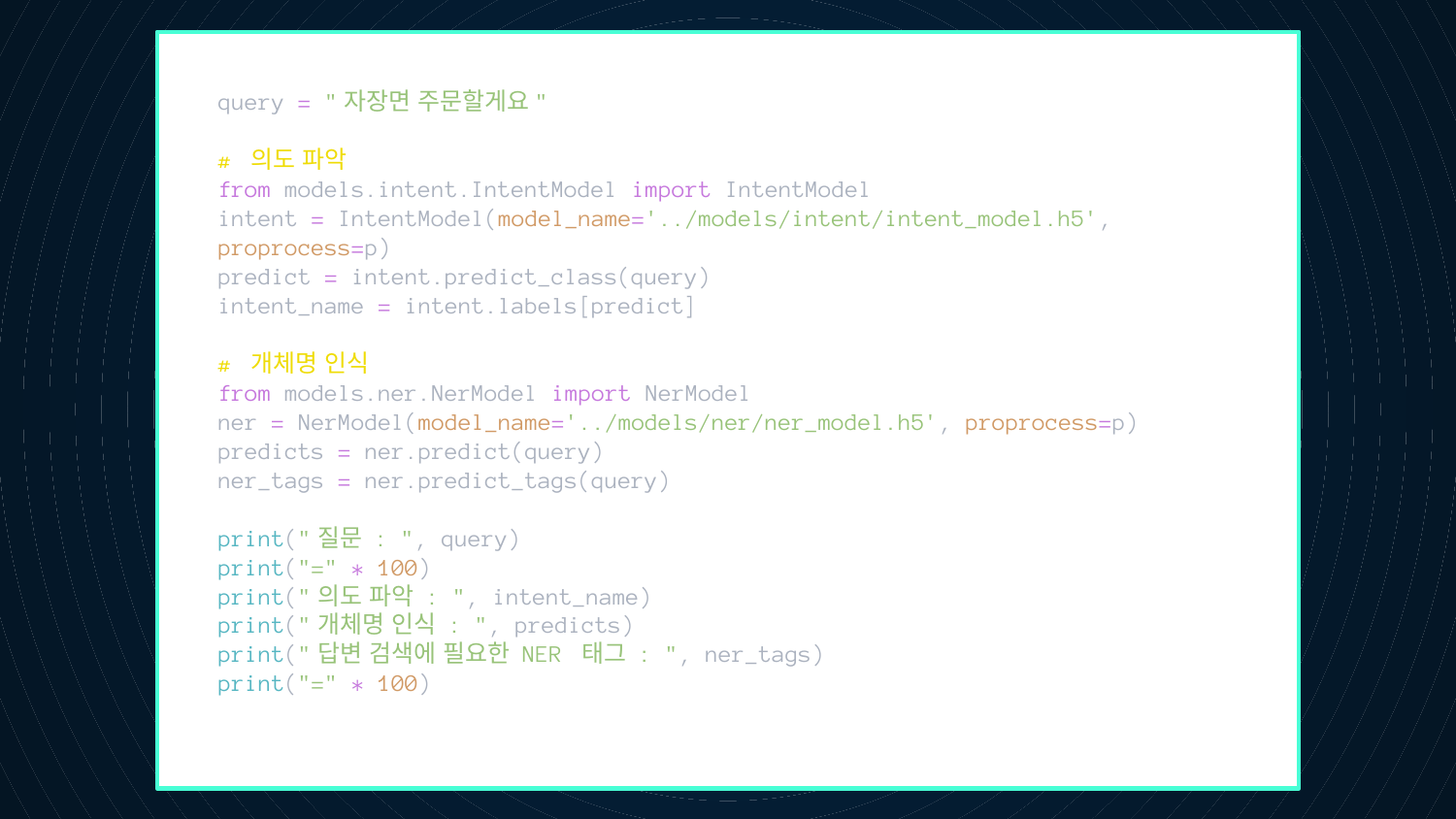

query = "자장면 주문할게요"
# 의도 파악
from models.intent.IntentModel import IntentModel
intent = IntentModel(model_name='../models/intent/intent_model.h5', proprocess=p)
predict = intent.predict_class(query)
intent_name = intent.labels[predict]
# 개체명 인식
from models.ner.NerModel import NerModel
ner = NerModel(model_name='../models/ner/ner_model.h5', proprocess=p)
predicts = ner.predict(query)
ner_tags = ner.predict_tags(query)
print("질문 : ", query)
print("=" * 100)
print("의도 파악 : ", intent_name)
print("개체명 인식 : ", predicts)
print("답변 검색에 필요한 NER 태그 : ", ner_tags)
print("=" * 100)